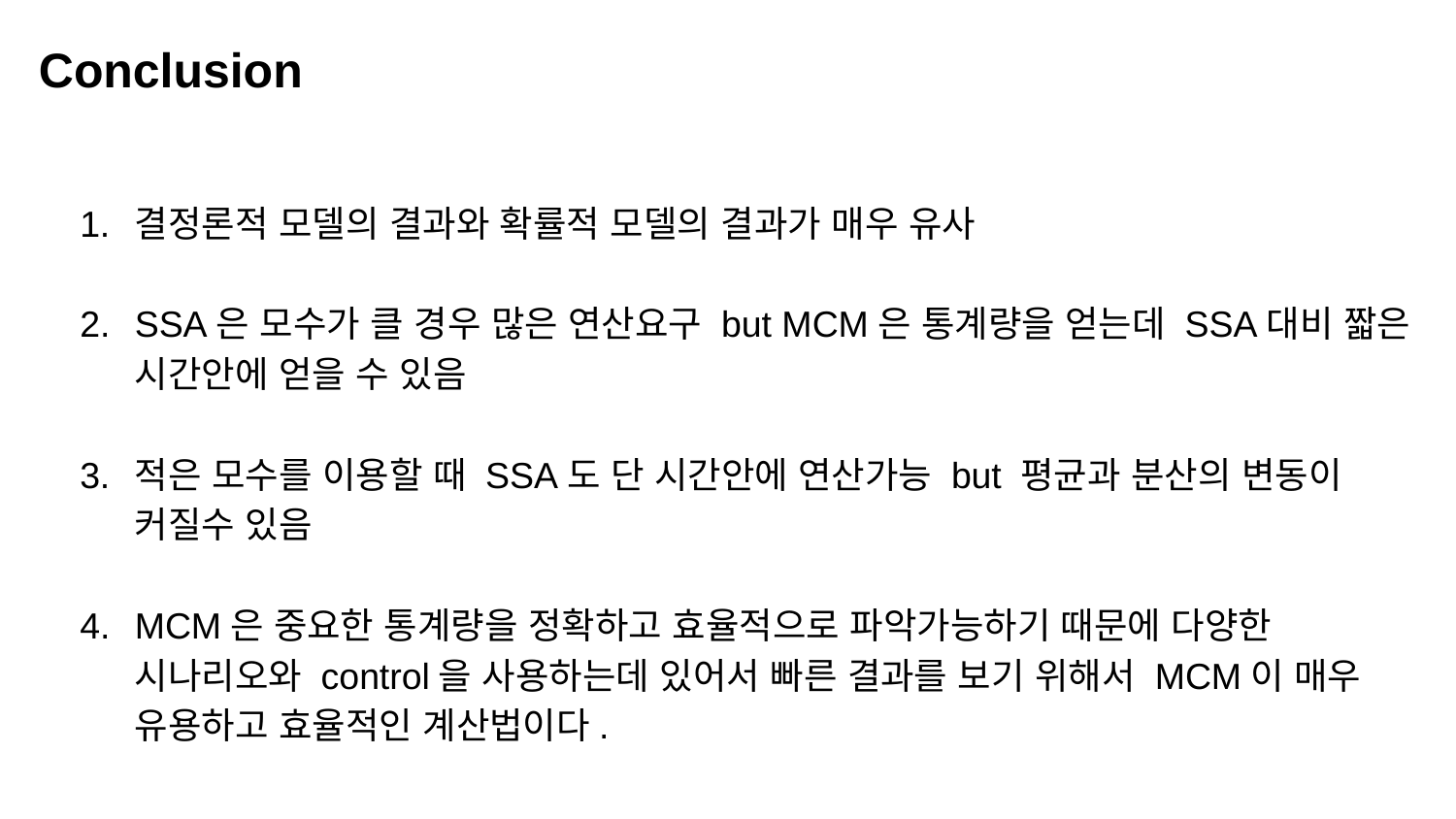

Conclusion

결정론적 모델의 결과와 확률적 모델의 결과가 매우 유사

SSA은 모수가 클 경우 많은 연산요구 but MCM은 통계량을 얻는데 SSA대비 짧은 시간안에 얻을 수 있음

적은 모수를 이용할 때 SSA도 단 시간안에 연산가능 but 평균과 분산의 변동이 커질수 있음

MCM은 중요한 통계량을 정확하고 효율적으로 파악가능하기 때문에 다양한 시나리오와 control을 사용하는데 있어서 빠른 결과를 보기 위해서 MCM이 매우 유용하고 효율적인 계산법이다.